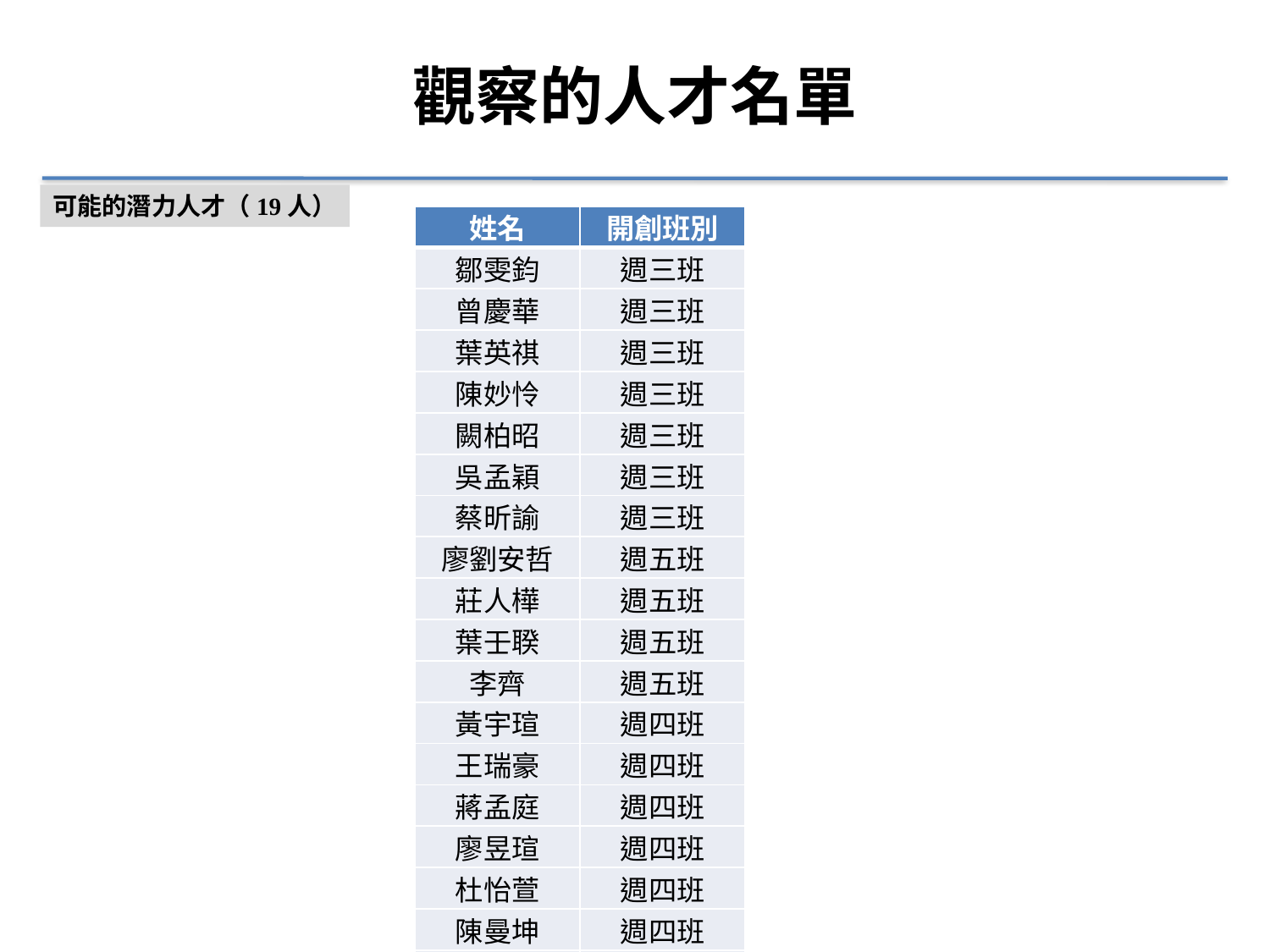

# 觀察的人才名單
可能的潛力人才（19人）
| 姓名 | 開創班別 |
| --- | --- |
| 鄒雯鈞 | 週三班 |
| 曾慶華 | 週三班 |
| 葉英祺 | 週三班 |
| 陳妙怜 | 週三班 |
| 闕柏昭 | 週三班 |
| 吳孟穎 | 週三班 |
| 蔡昕諭 | 週三班 |
| 廖劉安哲 | 週五班 |
| 莊人樺 | 週五班 |
| 葉壬聧 | 週五班 |
| 李齊 | 週五班 |
| 黃宇瑄 | 週四班 |
| 王瑞豪 | 週四班 |
| 蔣孟庭 | 週四班 |
| 廖昱瑄 | 週四班 |
| 杜怡萱 | 週四班 |
| 陳曼坤 | 週四班 |
| 劉康宇 | 週四班 |
| 許秀弼 | 週四班 |